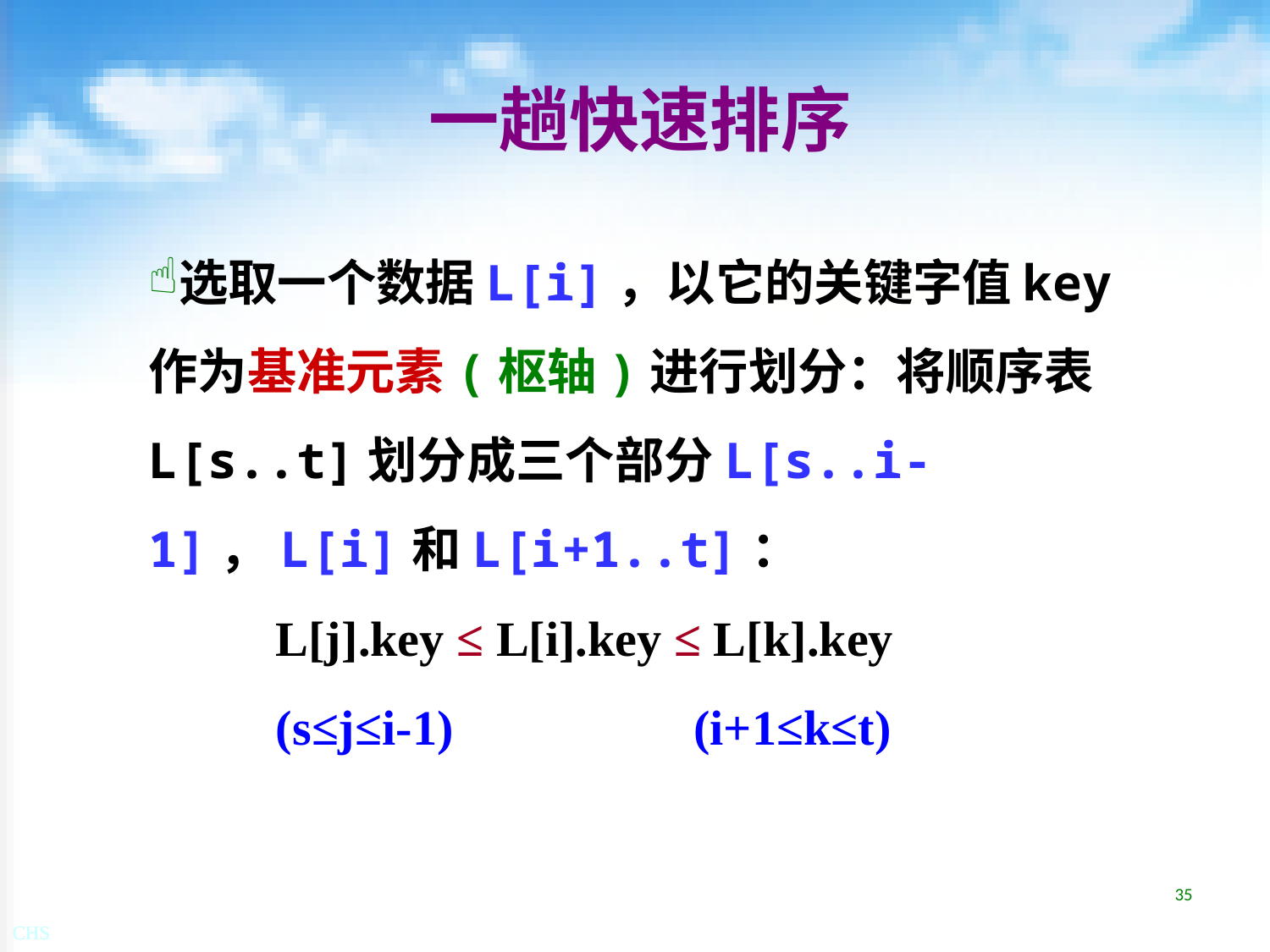

# 一趟快速排序
选取一个数据L[i]，以它的关键字值key作为基准元素(枢轴)进行划分：将顺序表L[s..t]划分成三个部分L[s..i-1]，L[i]和L[i+1..t]：
	L[j].key ≤ L[i].key ≤ L[k].key
	(s≤j≤i-1)		   (i+1≤k≤t)
35